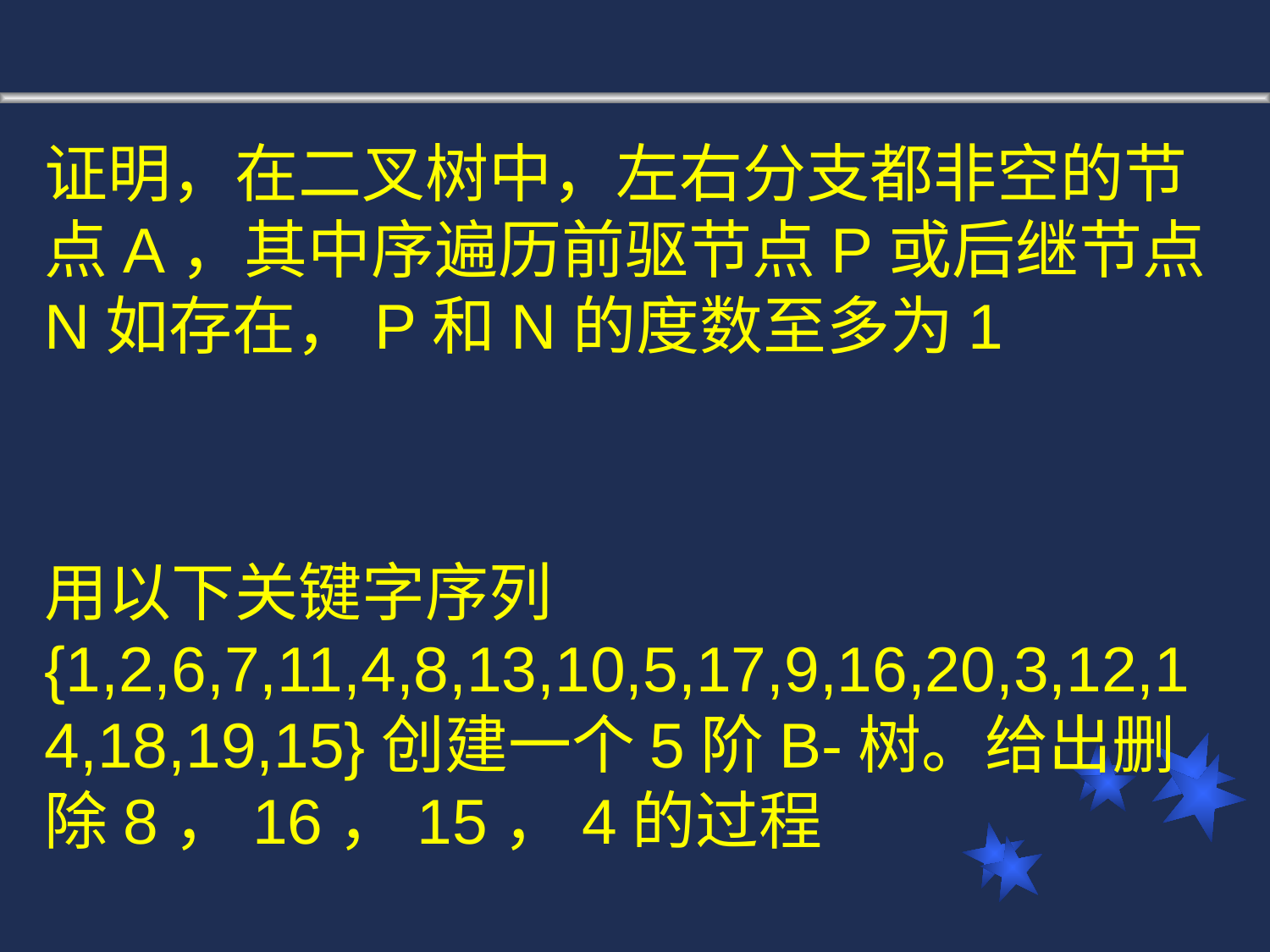

证明，在二叉树中，左右分支都非空的节点A，其中序遍历前驱节点P或后继节点N如存在，P和N的度数至多为1

用以下关键字序列{1,2,6,7,11,4,8,13,10,5,17,9,16,20,3,12,14,18,19,15}创建一个5阶B-树。给出删除8，16，15，4的过程